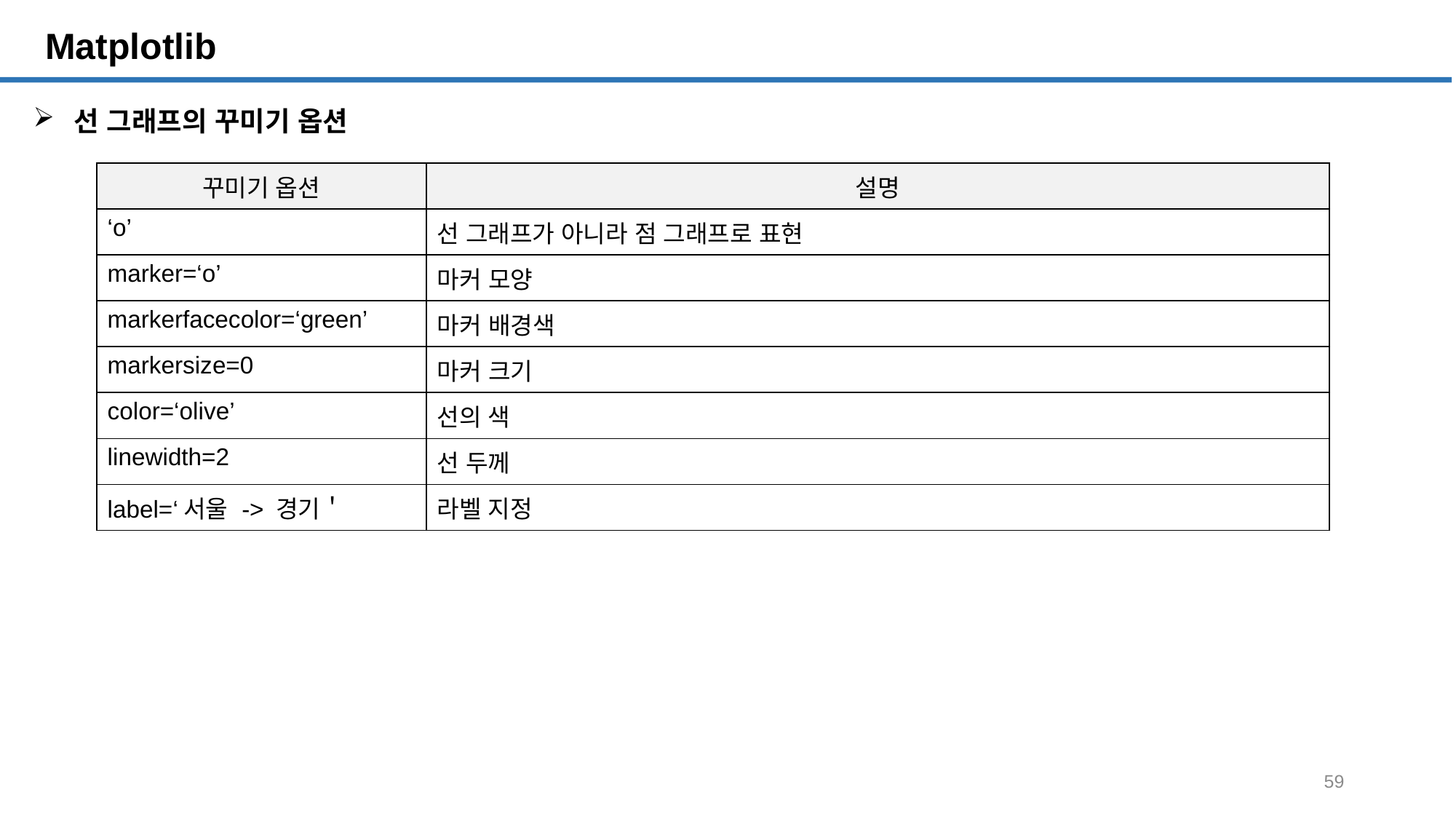

SQL 튜닝 개요
# Matplotlib

선 그래프의 꾸미기 옵션

| 꾸미기 옵션 | 설명 |
| --- | --- |
| ‘o’ | 선 그래프가 아니라 점 그래프로 표현 |
| marker=‘o’ | 마커 모양 |
| markerfacecolor=‘green’ | 마커 배경색 |
| markersize=0 | 마커 크기 |
| color=‘olive’ | 선의 색 |
| linewidth=2 | 선 두께 |
| label=‘서울 -> 경기＇ | 라벨 지정 |
59